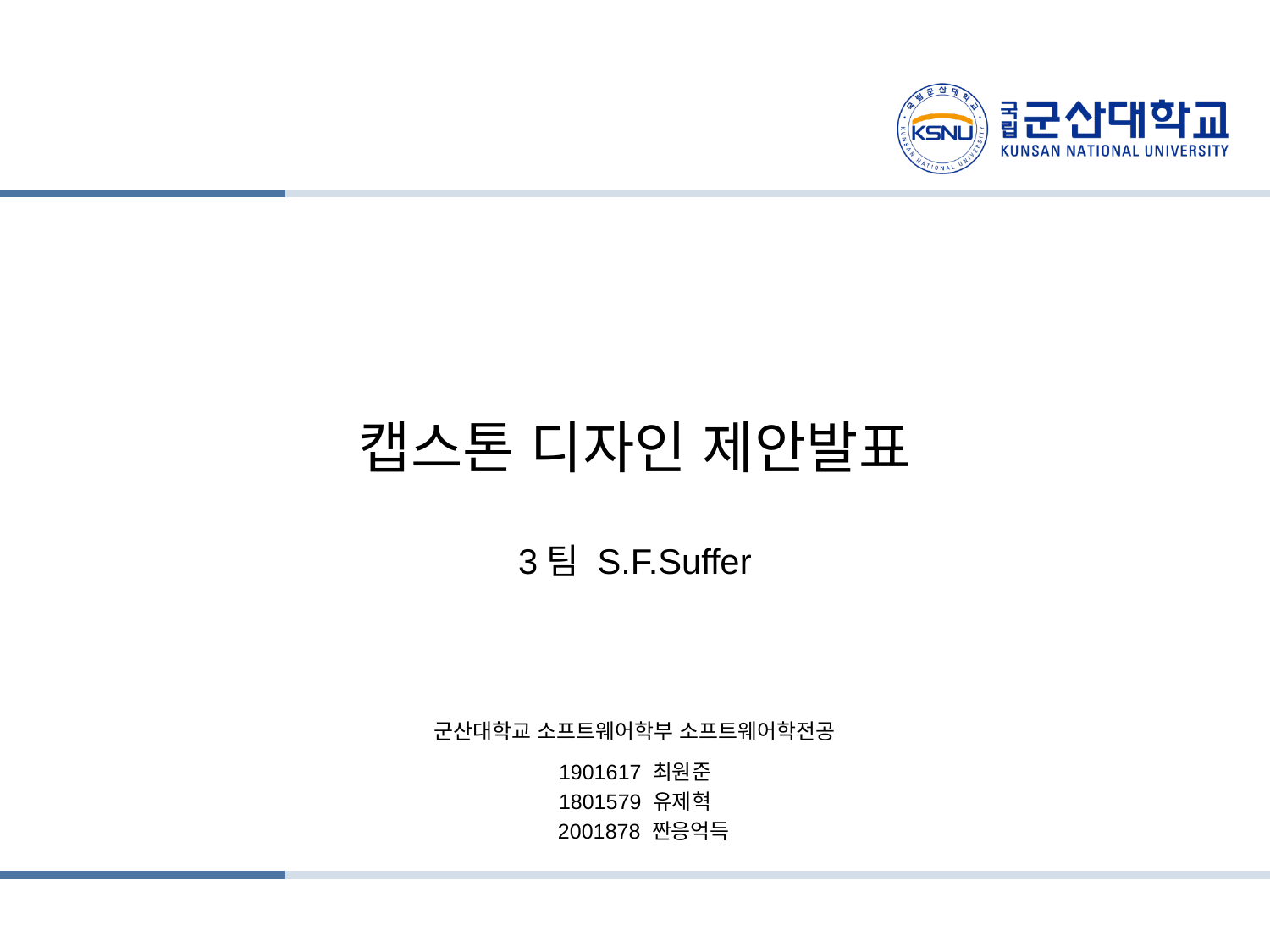

캡스톤 디자인 제안발표
3팀 S.F.Suffer

1901617 최원준
1801579 유제혁
   2001878 짠응억득
군산대학교 소프트웨어학부 소프트웨어학전공